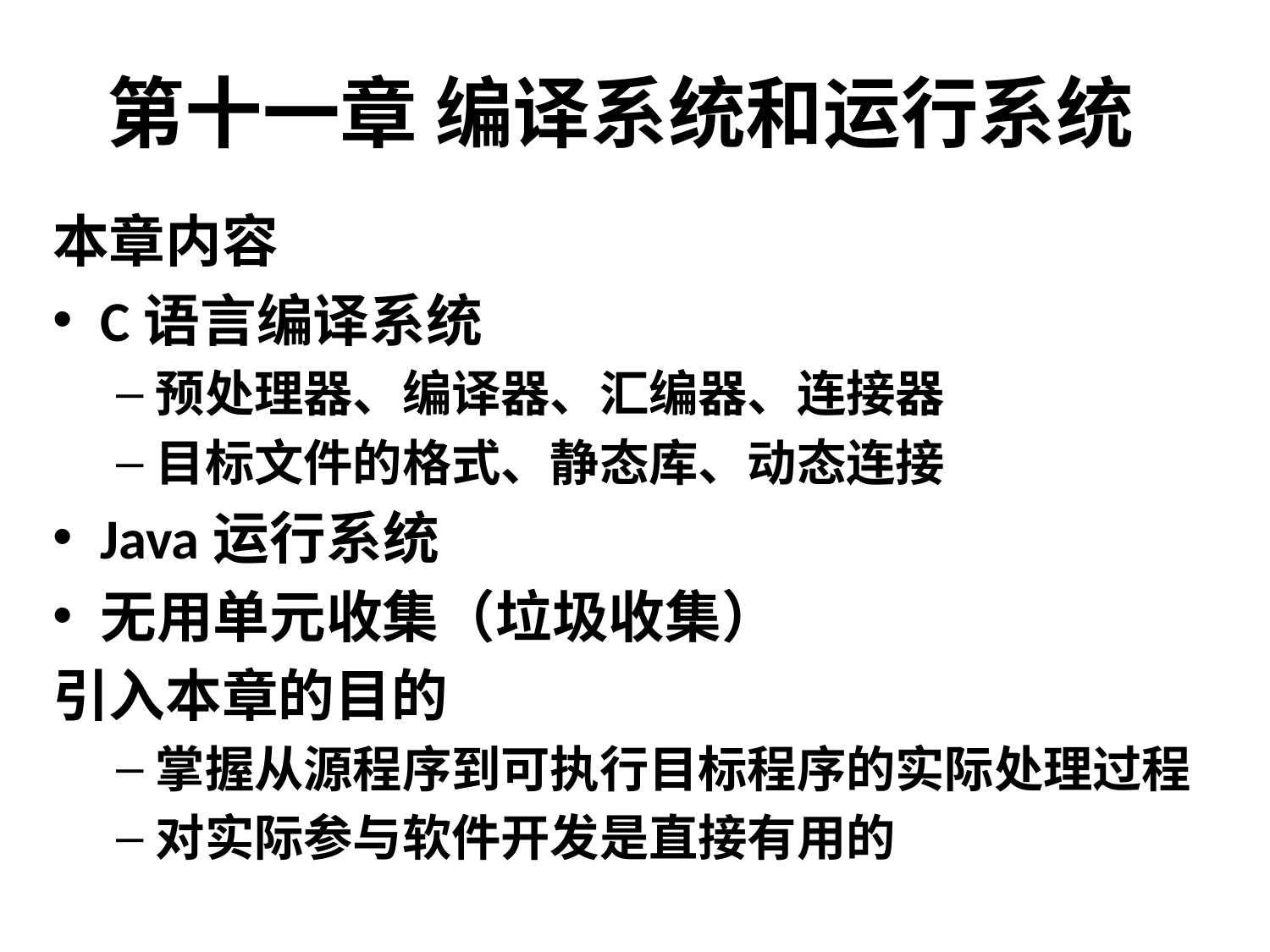

# 第十一章 编译系统和运行系统
本章内容
C语言编译系统
预处理器、编译器、汇编器、连接器
目标文件的格式、静态库、动态连接
Java运行系统
无用单元收集（垃圾收集）
引入本章的目的
掌握从源程序到可执行目标程序的实际处理过程
对实际参与软件开发是直接有用的